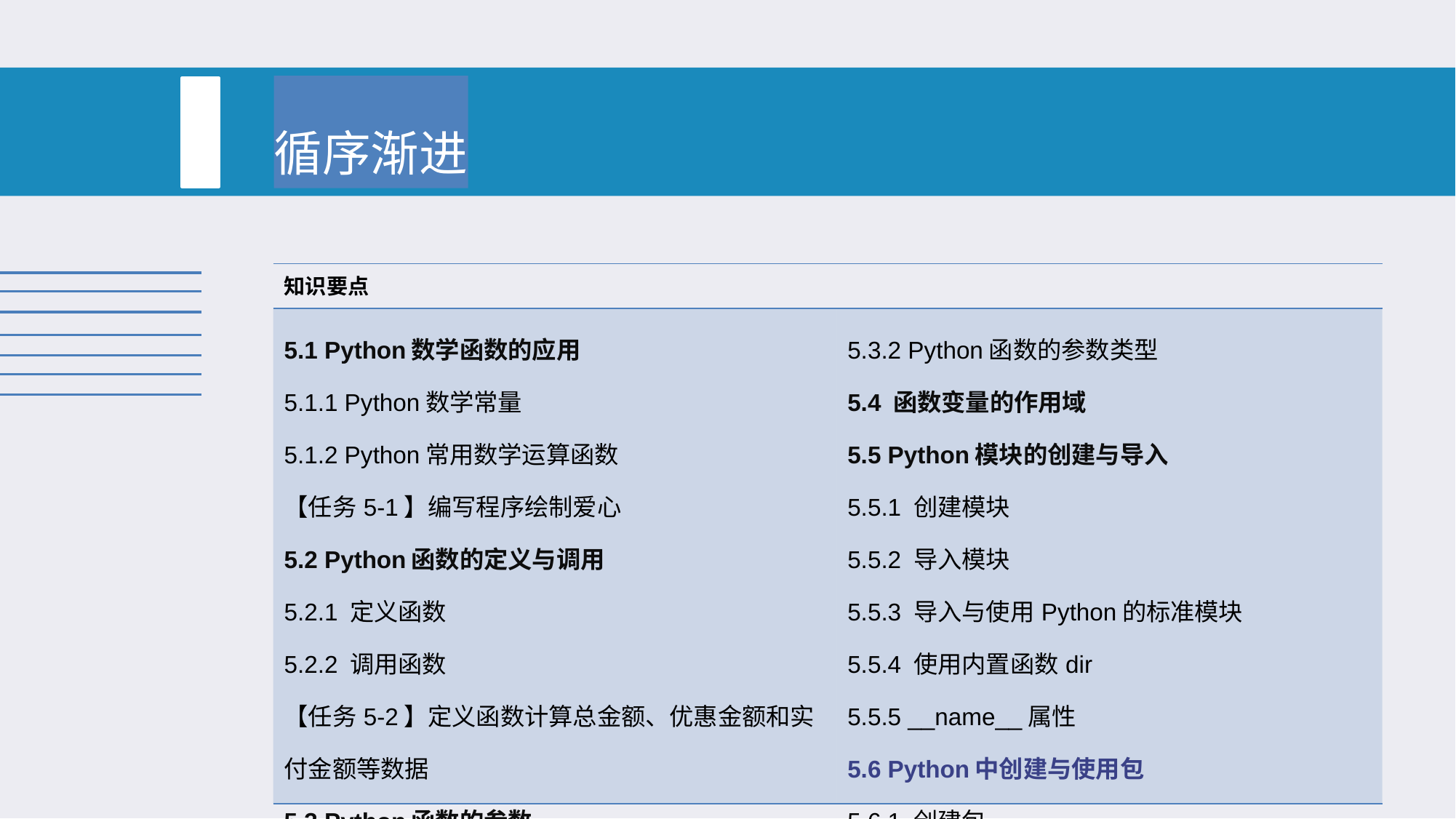

循序渐进

| 知识要点 |  |
| --- | --- |
| 5.1 Python数学函数的应用 5.1.1 Python数学常量 5.1.2 Python常用数学运算函数 【任务5-1】编写程序绘制爱心 5.2 Python函数的定义与调用 5.2.1 定义函数 5.2.2 调用函数 【任务5-2】定义函数计算总金额、优惠金额和实付金额等数据 5.3 Python函数的参数 5.3.1 Python函数的参数传递 | 5.3.2 Python函数的参数类型 5.4 函数变量的作用域 5.5 Python模块的创建与导入 5.5.1 创建模块 5.5.2 导入模块 5.5.3 导入与使用Python的标准模块 5.5.4 使用内置函数dir 5.5.5 \_\_name\_\_属性 5.6 Python中创建与使用包 5.6.1 创建包 5.6.2 使用包 |